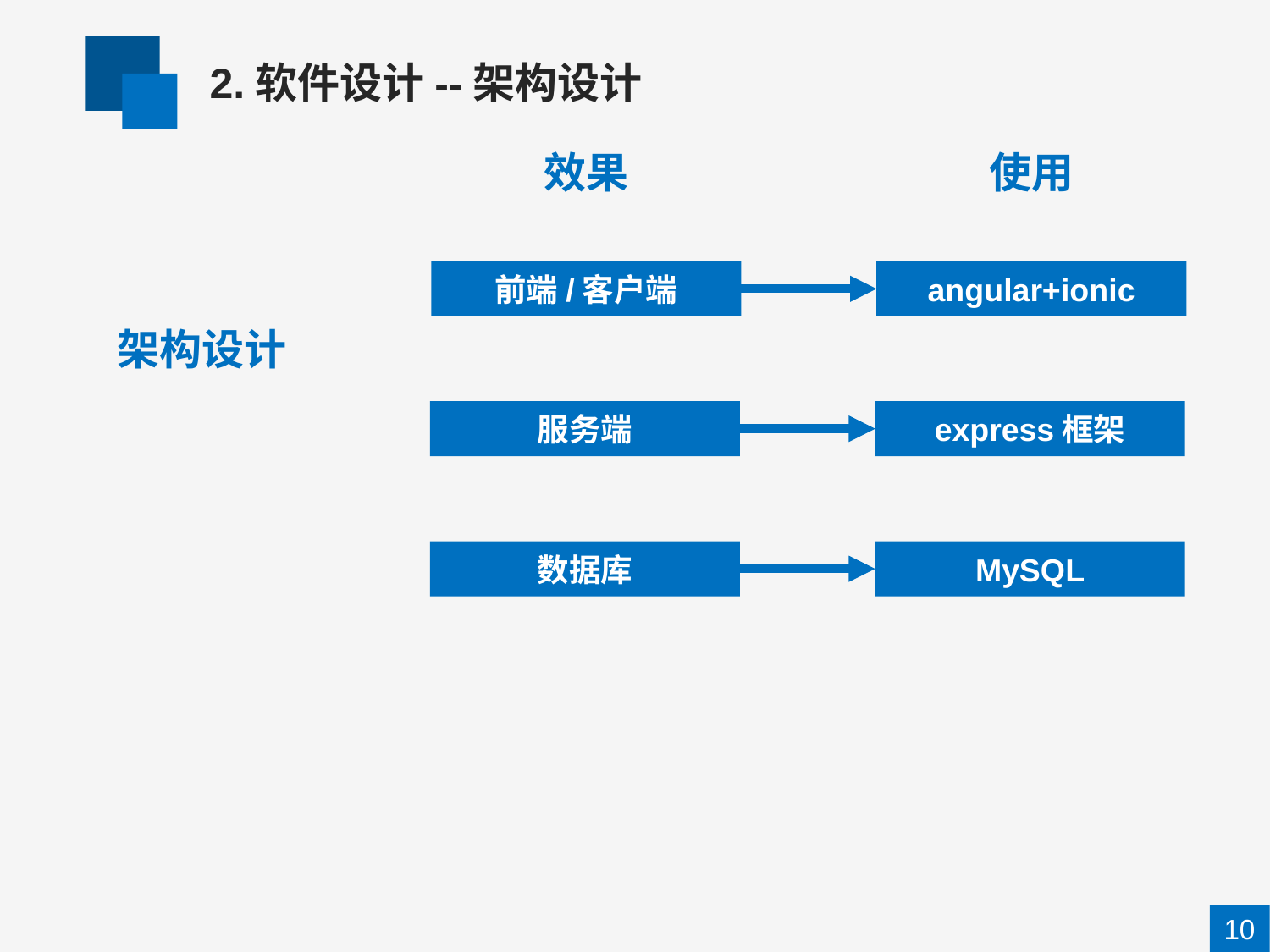

2.软件设计--架构设计
效果
使用
前端/客户端
angular+ionic
架构设计
服务端
express框架
数据库
MySQL
10